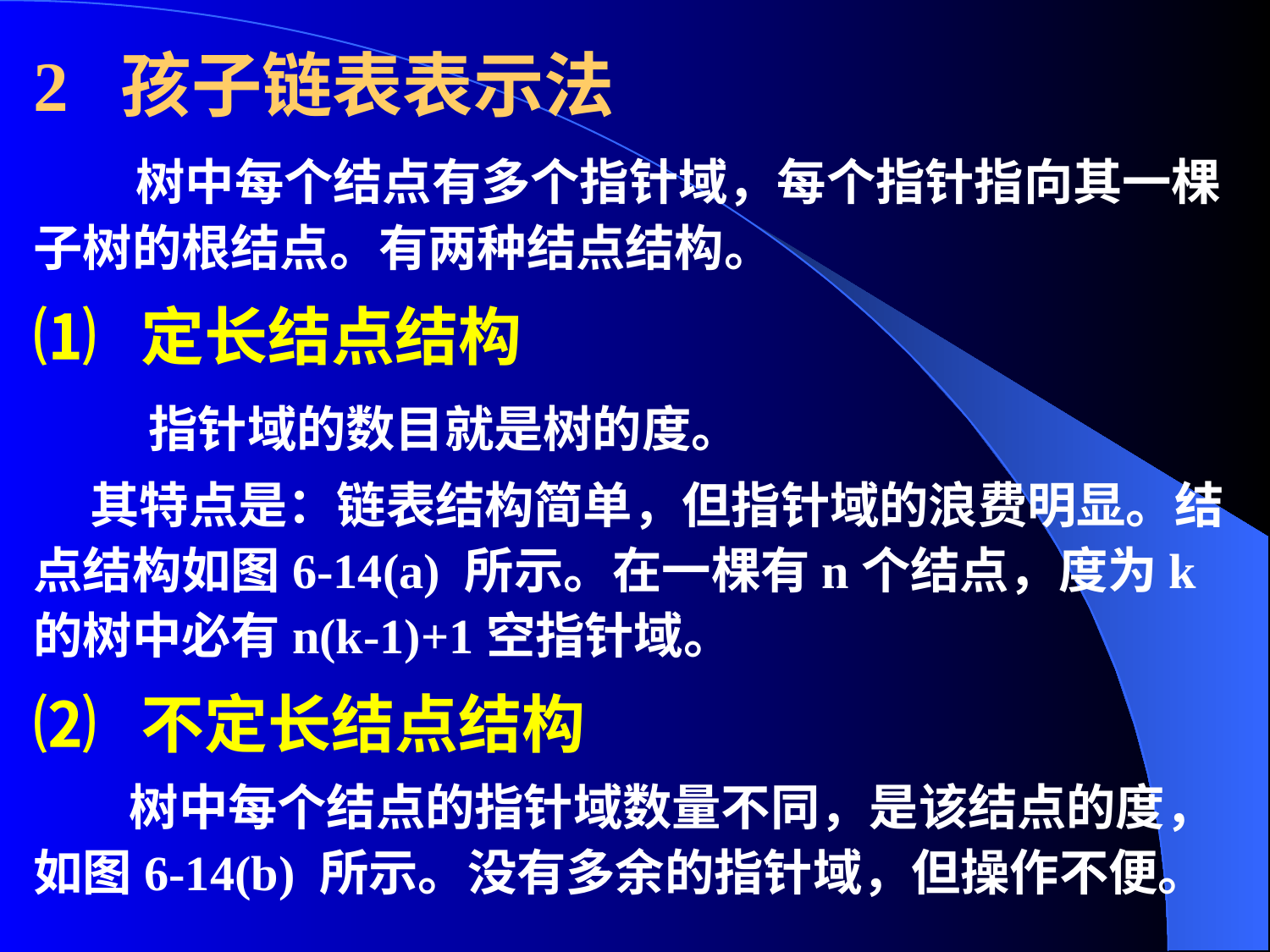

2  孩子链表表示法
       树中每个结点有多个指针域，每个指针指向其一棵子树的根结点。有两种结点结构。
⑴  定长结点结构
        指针域的数目就是树的度。
    其特点是：链表结构简单，但指针域的浪费明显。结点结构如图6-14(a) 所示。在一棵有n个结点，度为k的树中必有n(k-1)+1空指针域。
⑵  不定长结点结构
         树中每个结点的指针域数量不同，是该结点的度，如图6-14(b) 所示。没有多余的指针域，但操作不便。